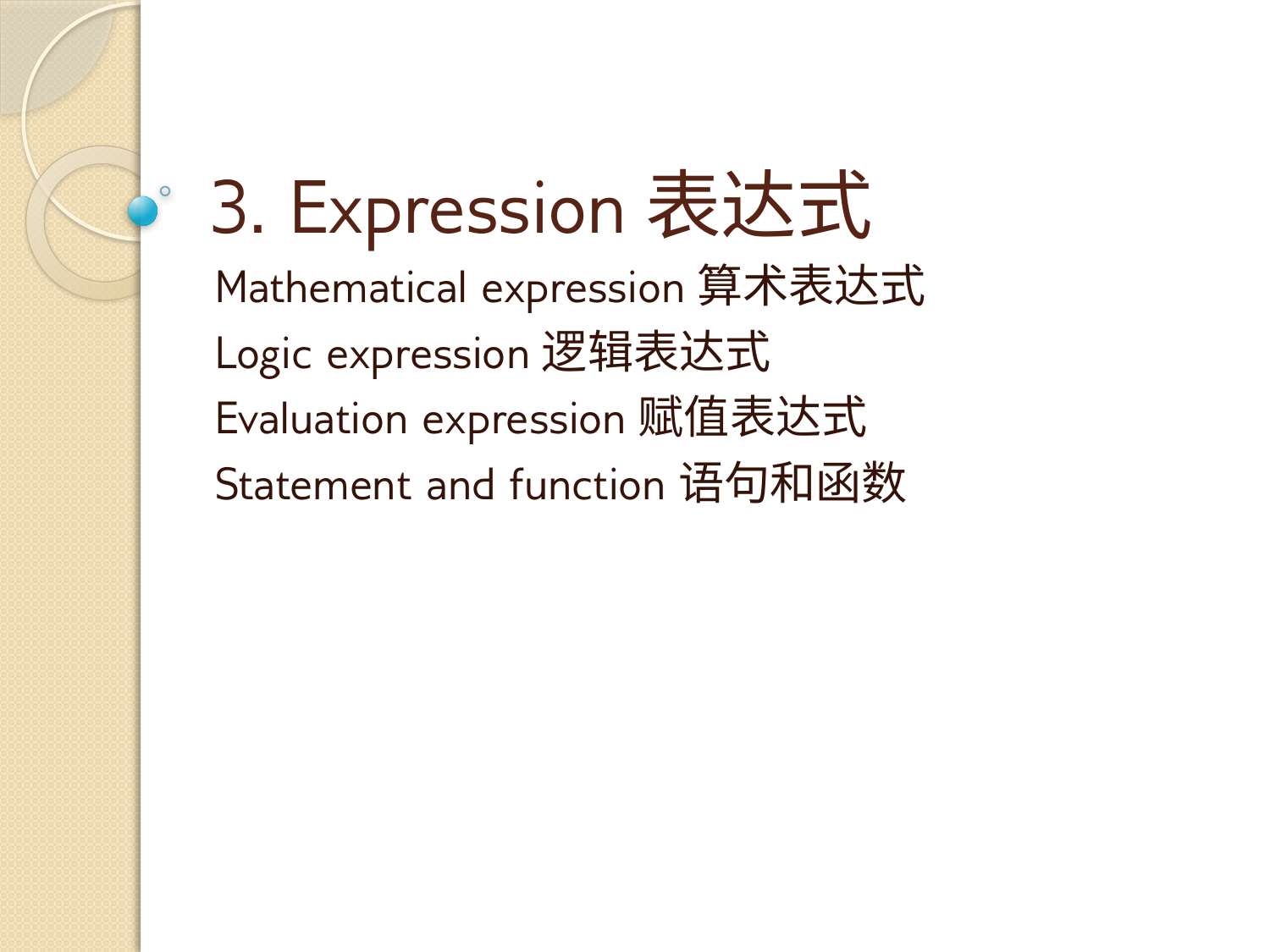

# 3. Expression表达式
Mathematical expression算术表达式
Logic expression逻辑表达式
Evaluation expression赋值表达式
Statement and function语句和函数